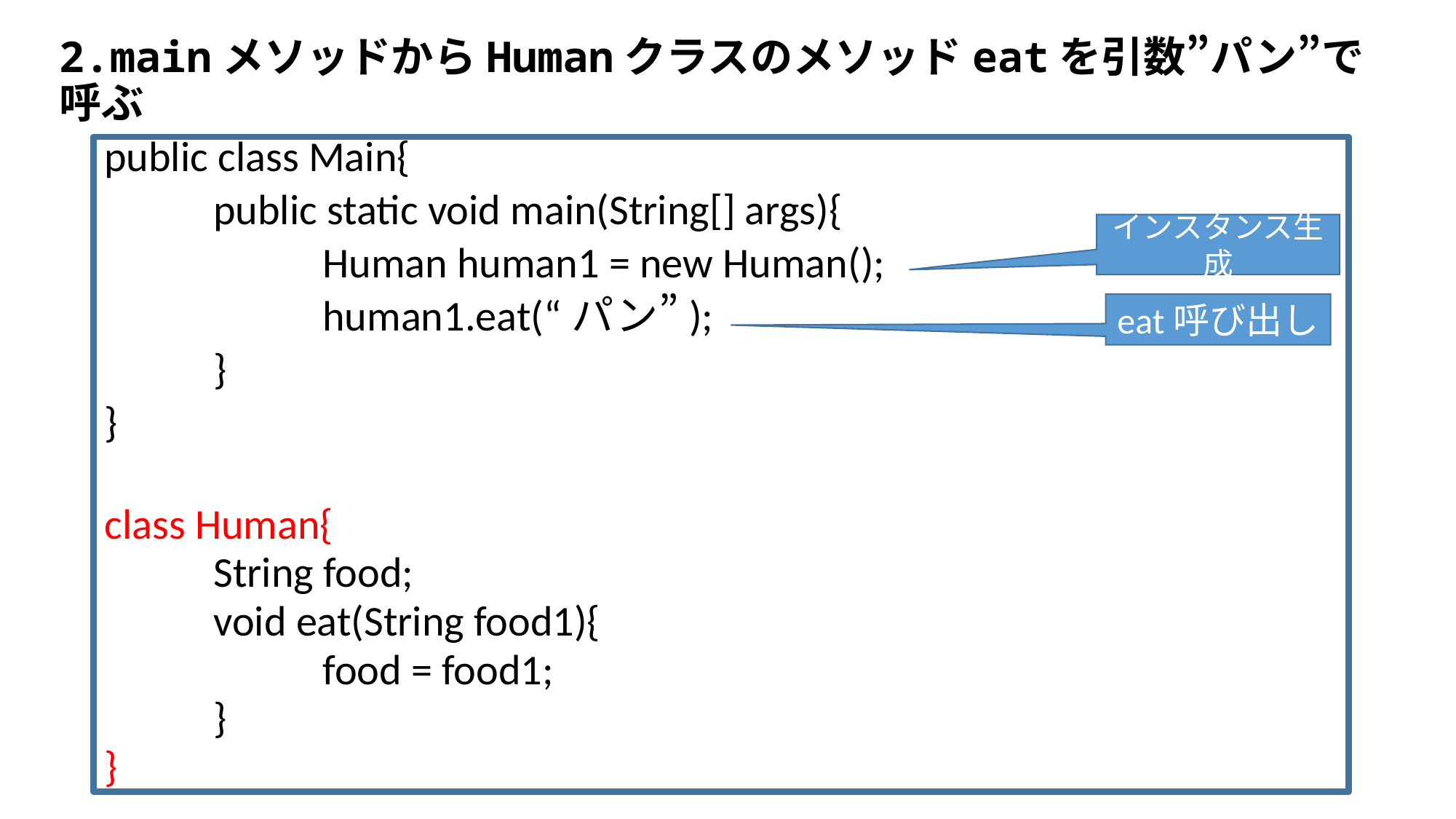

2.mainメソッドからHumanクラスのメソッドeatを引数”パン”で呼ぶ
public class Main{
	public static void main(String[] args){
		Human human1 = new Human();
		human1.eat(“パン”);
	}
}

class Human{
	String food;
	void eat(String food1){
		food = food1;
	}
}
インスタンス生成
eat呼び出し